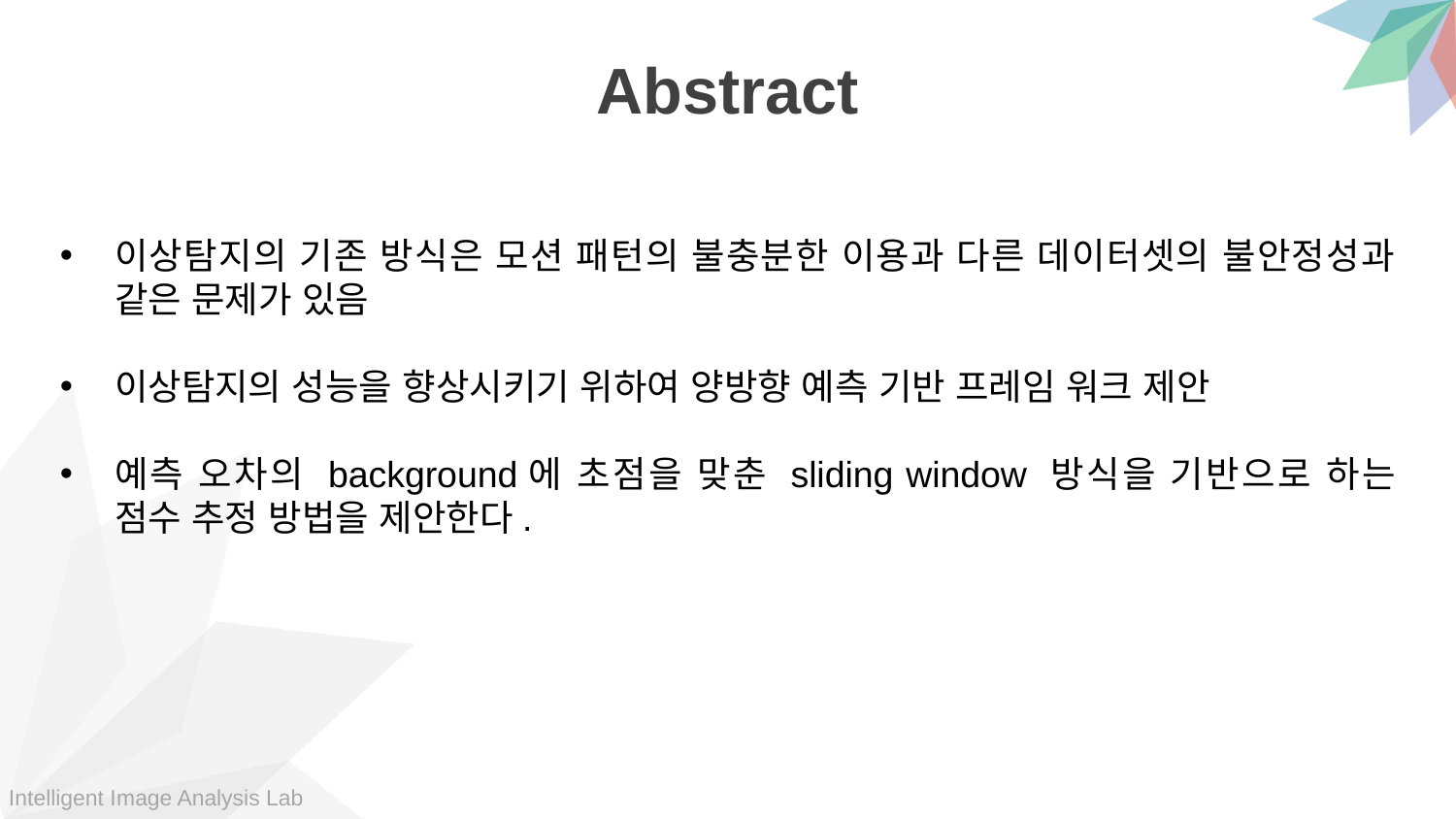

Abstract
이상탐지의 기존 방식은 모션 패턴의 불충분한 이용과 다른 데이터셋의 불안정성과 같은 문제가 있음

이상탐지의 성능을 향상시키기 위하여 양방향 예측 기반 프레임 워크 제안

예측 오차의 background에 초점을 맞춘 sliding window 방식을 기반으로 하는 점수 추정 방법을 제안한다.